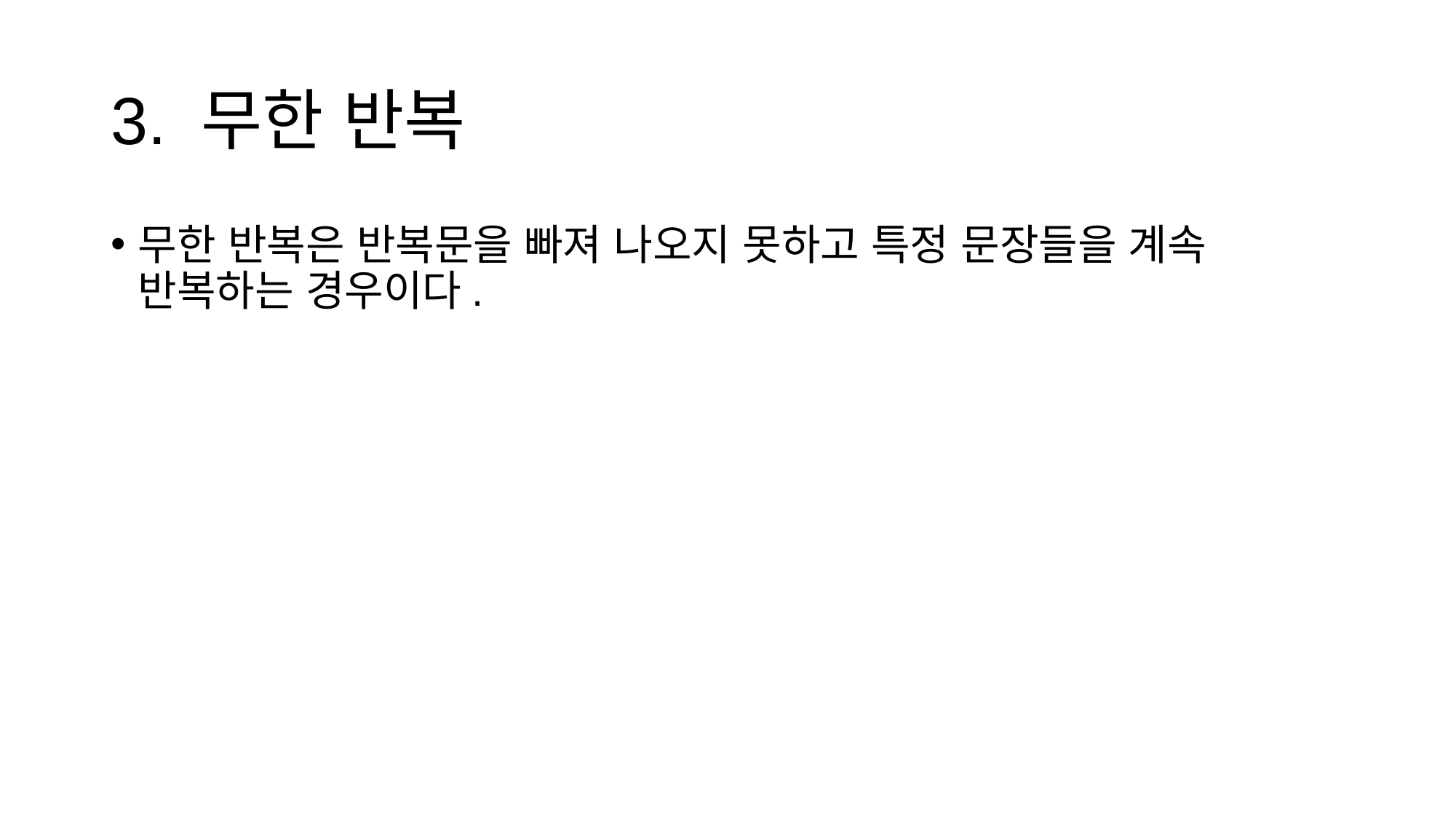

# 3. 무한 반복
무한 반복은 반복문을 빠져 나오지 못하고 특정 문장들을 계속 반복하는 경우이다.